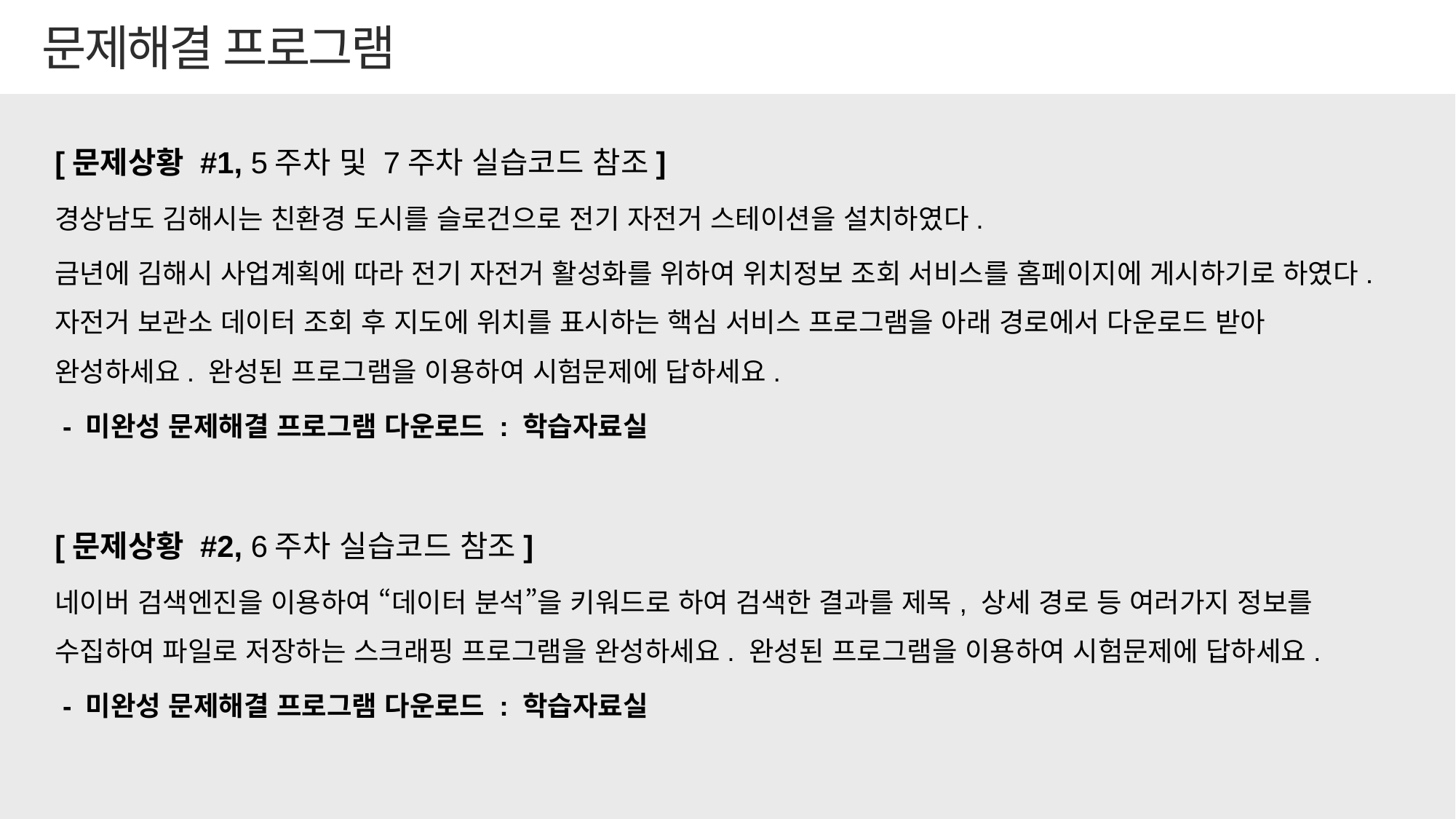

문제해결 프로그램
[문제상황 #1, 5주차 및 7주차 실습코드 참조]
경상남도 김해시는 친환경 도시를 슬로건으로 전기 자전거 스테이션을 설치하였다.
금년에 김해시 사업계획에 따라 전기 자전거 활성화를 위하여 위치정보 조회 서비스를 홈페이지에 게시하기로 하였다. 자전거 보관소 데이터 조회 후 지도에 위치를 표시하는 핵심 서비스 프로그램을 아래 경로에서 다운로드 받아 완성하세요. 완성된 프로그램을 이용하여 시험문제에 답하세요.
 - 미완성 문제해결 프로그램 다운로드 : 학습자료실

[문제상황 #2, 6주차 실습코드 참조]
네이버 검색엔진을 이용하여 “데이터 분석”을 키워드로 하여 검색한 결과를 제목, 상세 경로 등 여러가지 정보를 수집하여 파일로 저장하는 스크래핑 프로그램을 완성하세요. 완성된 프로그램을 이용하여 시험문제에 답하세요.
 - 미완성 문제해결 프로그램 다운로드 : 학습자료실